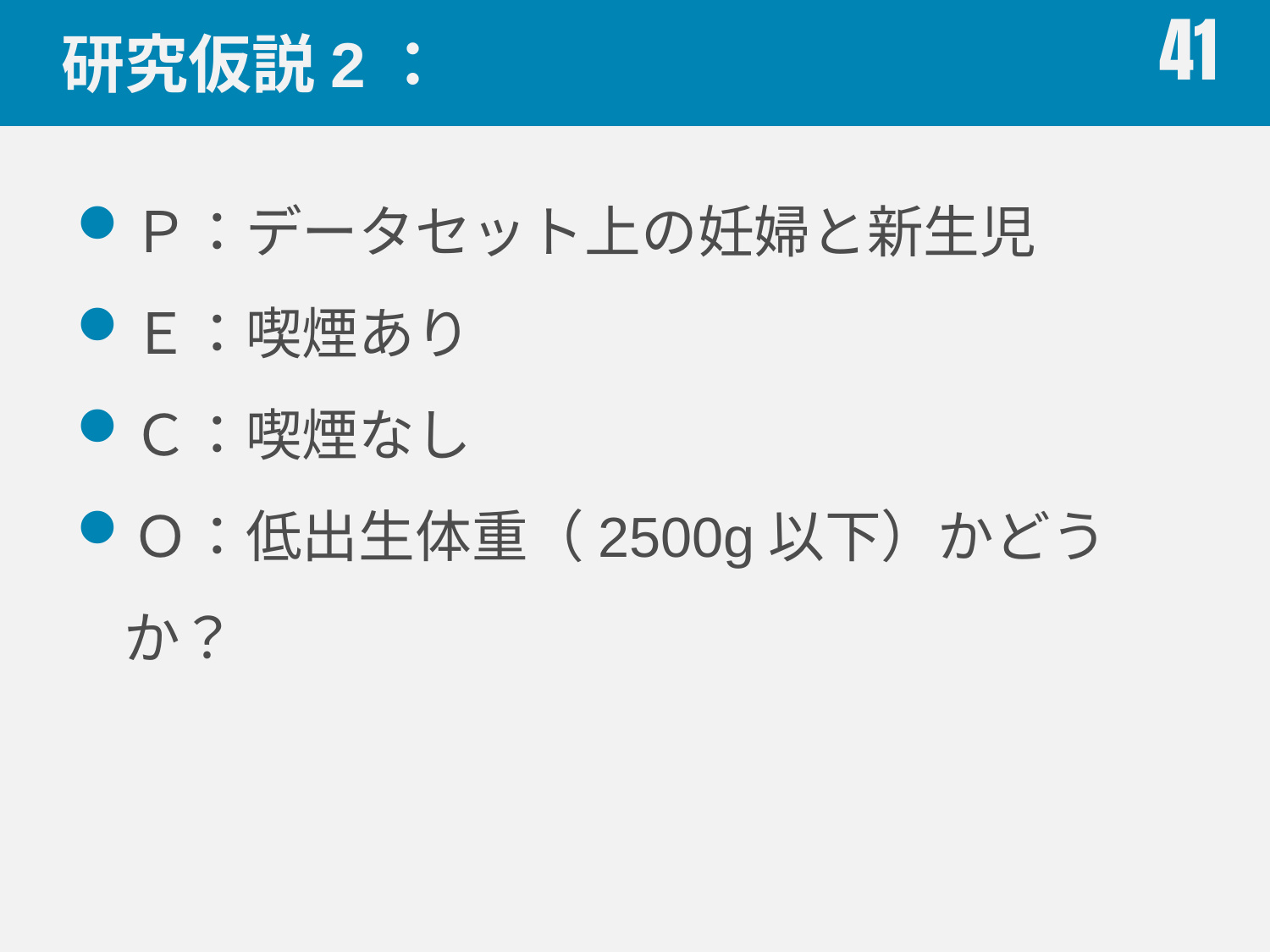

# 研究仮説2：
 41
Ｐ：データセット上の妊婦と新生児
Ｅ：喫煙あり
Ｃ：喫煙なし
Ｏ：低出生体重（2500g以下）かどうか？